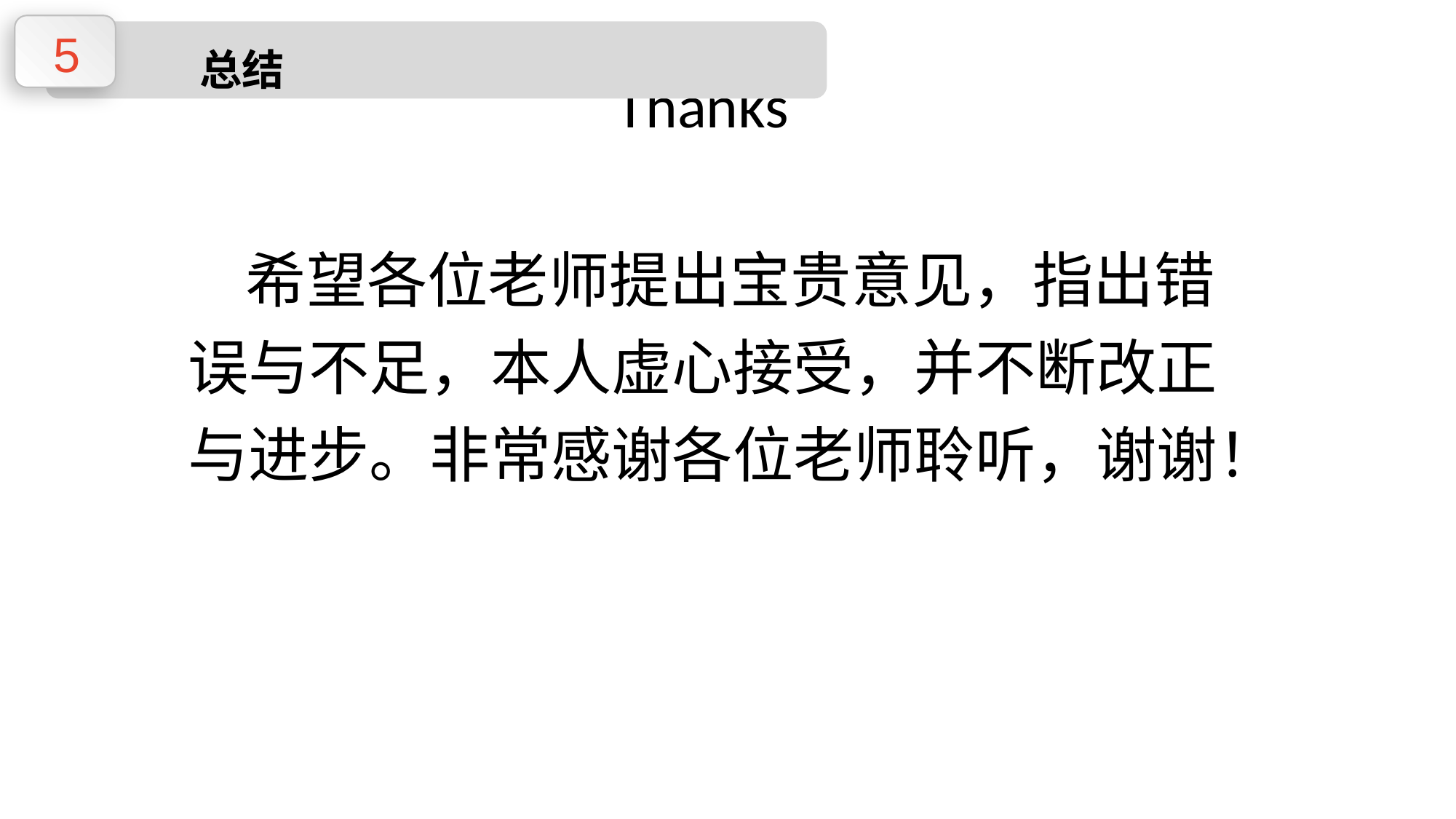

5
总结
# Thanks 希望各位老师提出宝贵意见，指出错误与不足，本人虚心接受，并不断改正与进步。非常感谢各位老师聆听，谢谢！